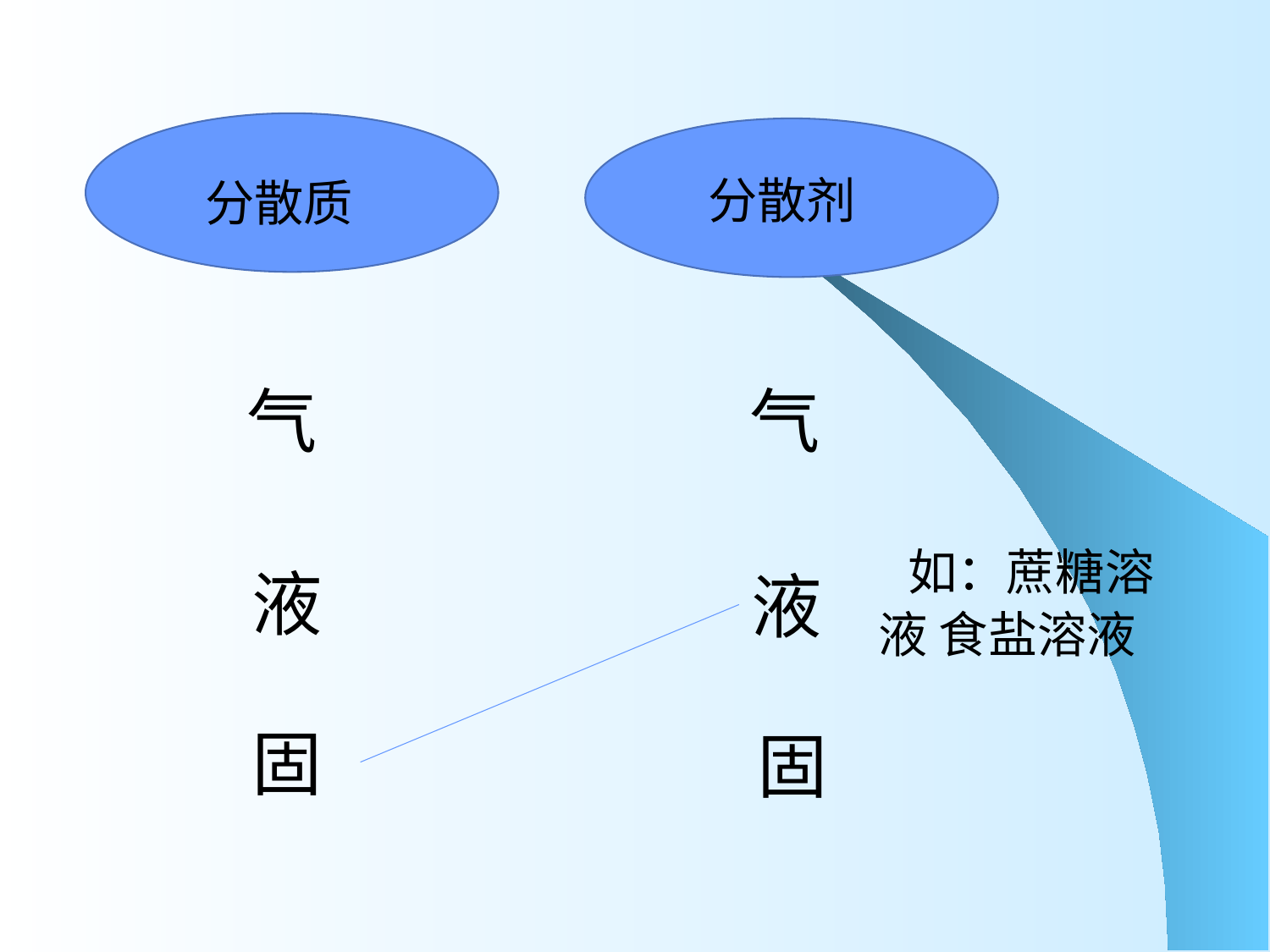

分散剂
分散质
气
气
 如：蔗糖溶液 食盐溶液
液
液
固
固